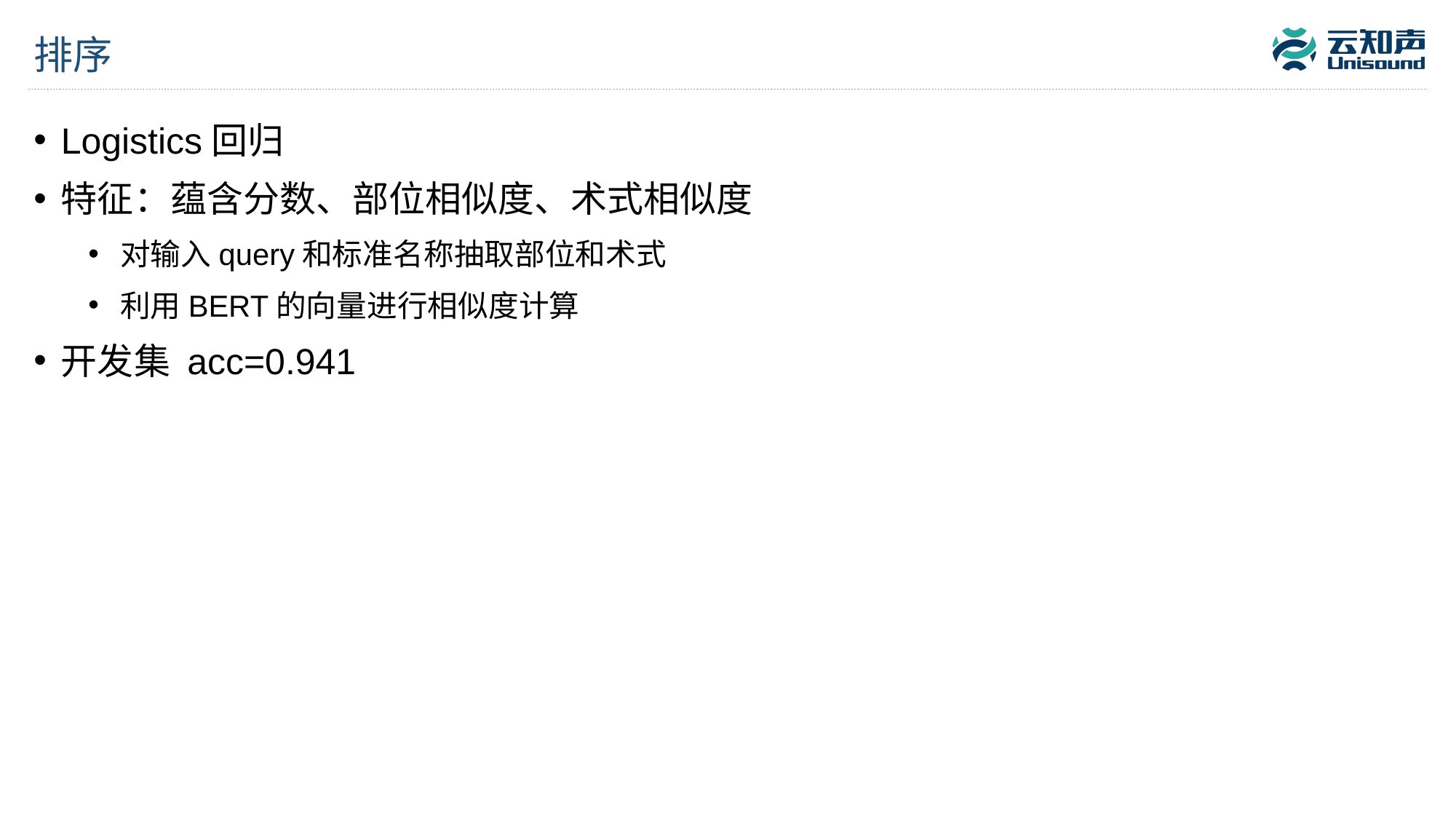

# 排序
Logistics回归
特征：蕴含分数、部位相似度、术式相似度
对输入query和标准名称抽取部位和术式
利用BERT的向量进行相似度计算
开发集 acc=0.941